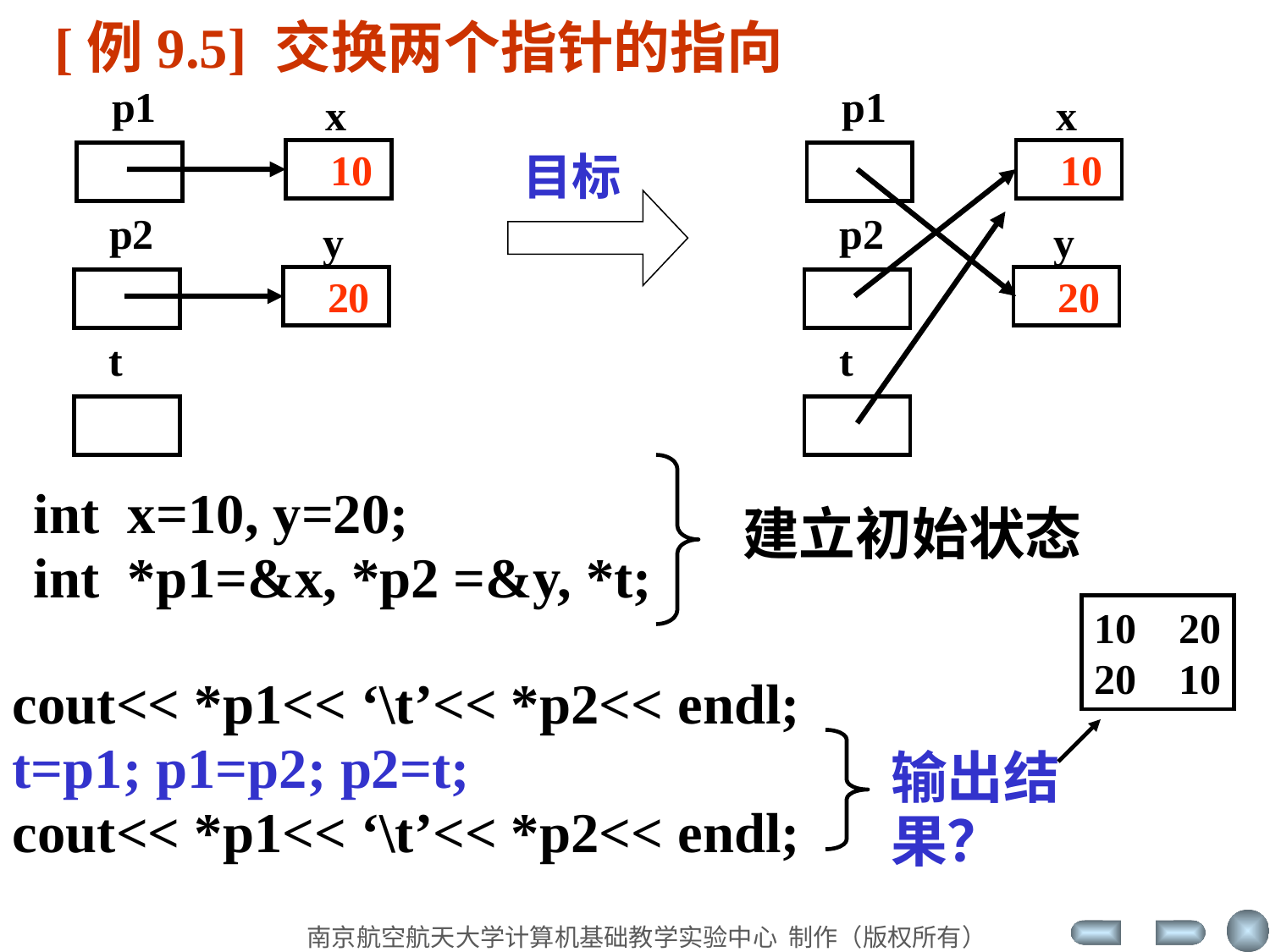

[例9.5] 交换两个指针的指向
p1
x
10

p2
y
20

p1
x
10

p2
y
20

目标

t

t

建立初始状态
int  x=10, y=20;
int  *p1=&x, *p2 =&y, *t;
10    20
20    10

cout<< *p1<< ‘\t’<< *p2<< endl;
t=p1; p1=p2; p2=t;
cout<< *p1<< ‘\t’<< *p2<< endl;

输出结果？